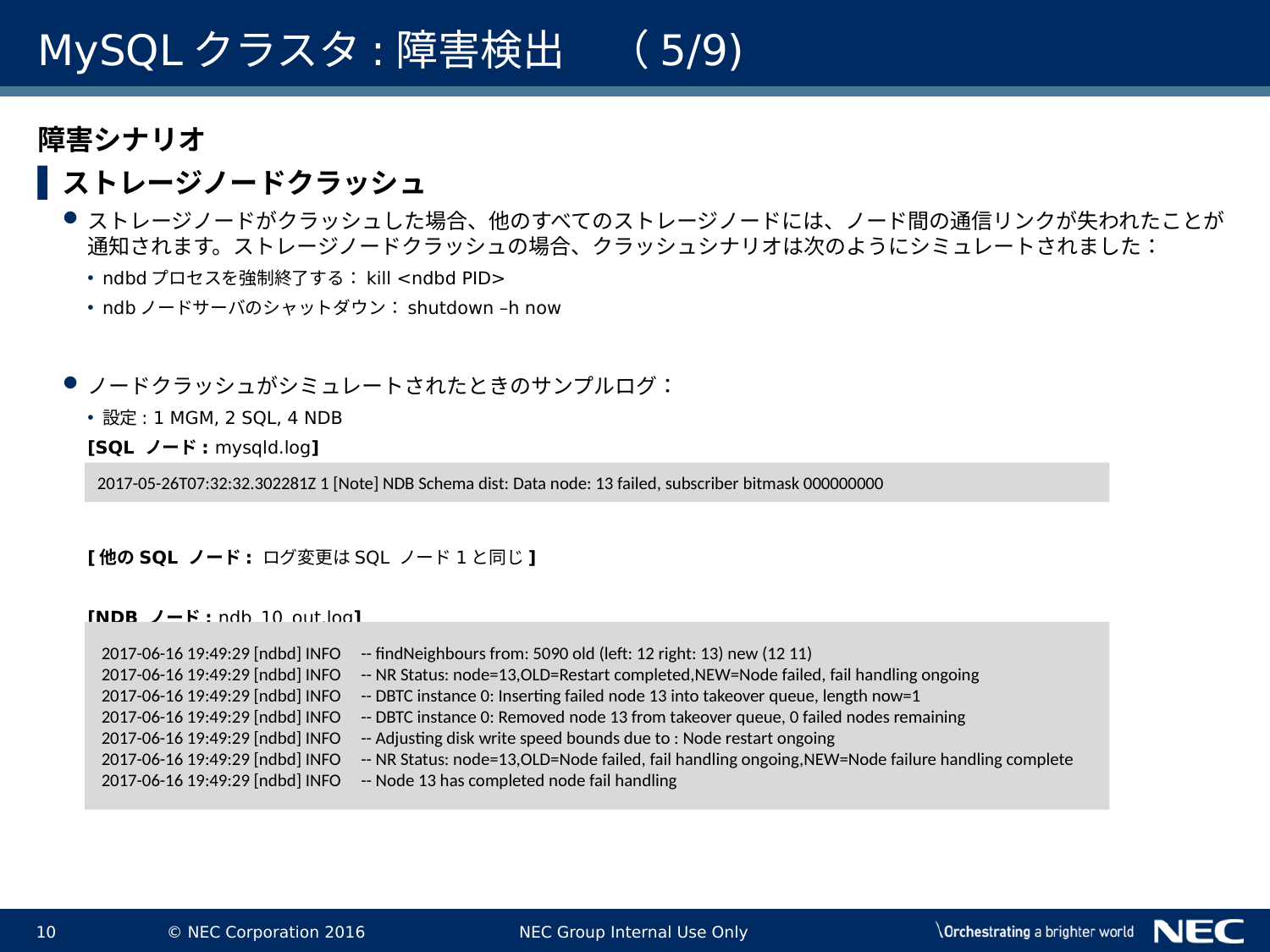

# MySQLクラスタ:障害検出　（5/9)
障害シナリオ
ストレージノードクラッシュ
ストレージノードがクラッシュした場合、他のすべてのストレージノードには、ノード間の通信リンクが失われたことが通知されます。ストレージノードクラッシュの場合、クラッシュシナリオは次のようにシミュレートされました：
ndbdプロセスを強制終了する：kill <ndbd PID>
ndbノードサーバのシャットダウン：shutdown –h now

ノードクラッシュがシミュレートされたときのサンプルログ：
設定: 1 MGM, 2 SQL, 4 NDB
[SQL ノード: mysqld.log]

[他のSQL ノード: ログ変更はSQL ノード1と同じ]

[NDB ノード: ndb_10_out.log]

2017-05-26T07:32:32.302281Z 1 [Note] NDB Schema dist: Data node: 13 failed, subscriber bitmask 000000000
 2017-06-16 19:49:29 [ndbd] INFO     -- findNeighbours from: 5090 old (left: 12 right: 13) new (12 11)
 2017-06-16 19:49:29 [ndbd] INFO     -- NR Status: node=13,OLD=Restart completed,NEW=Node failed, fail handling ongoing
 2017-06-16 19:49:29 [ndbd] INFO     -- DBTC instance 0: Inserting failed node 13 into takeover queue, length now=1
 2017-06-16 19:49:29 [ndbd] INFO     -- DBTC instance 0: Removed node 13 from takeover queue, 0 failed nodes remaining
 2017-06-16 19:49:29 [ndbd] INFO     -- Adjusting disk write speed bounds due to : Node restart ongoing
 2017-06-16 19:49:29 [ndbd] INFO     -- NR Status: node=13,OLD=Node failed, fail handling ongoing,NEW=Node failure handling complete
 2017-06-16 19:49:29 [ndbd] INFO     -- Node 13 has completed node fail handling